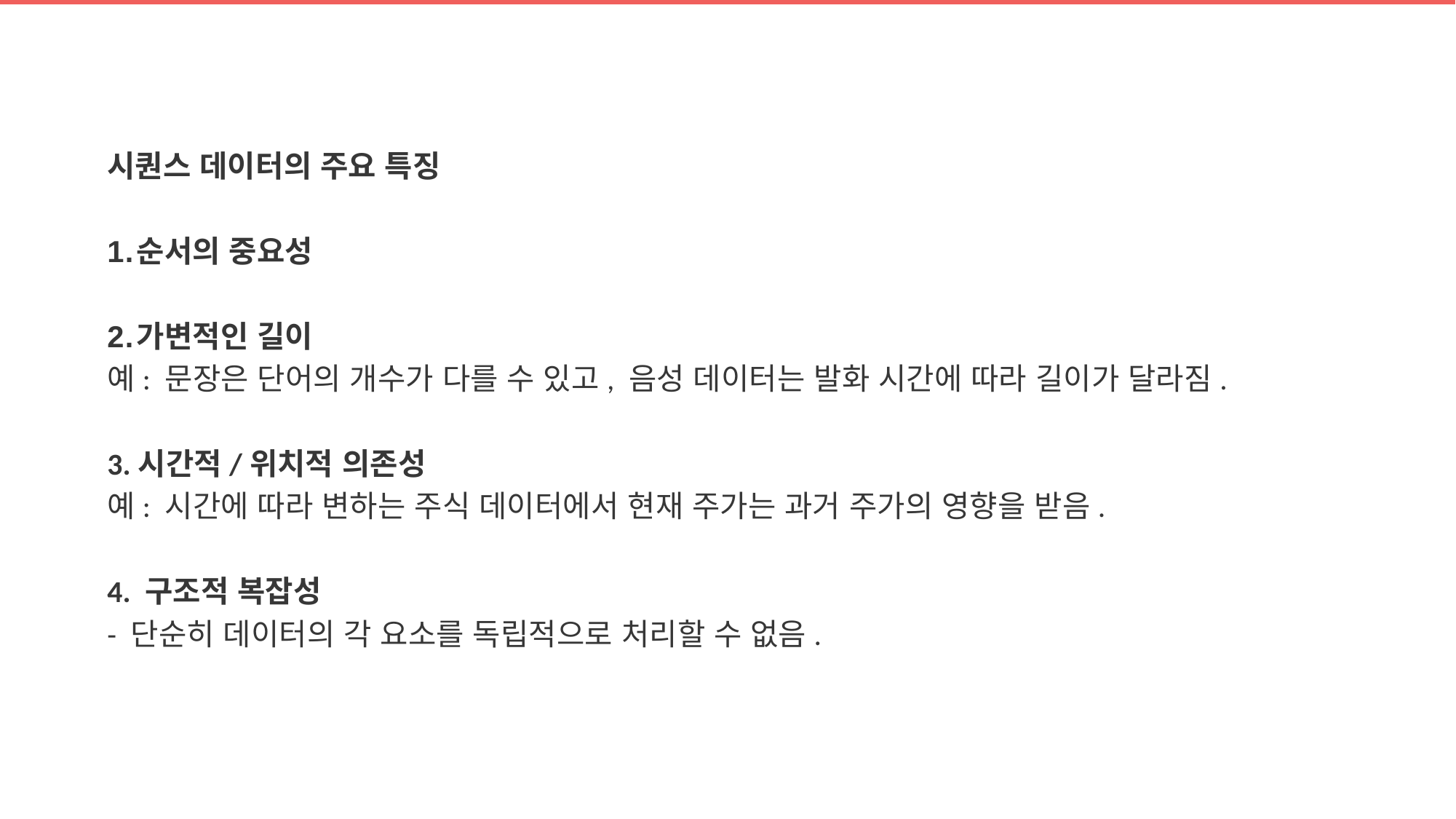

시퀀스 데이터의 주요 특징

순서의 중요성

가변적인 길이
예: 문장은 단어의 개수가 다를 수 있고, 음성 데이터는 발화 시간에 따라 길이가 달라짐.

3.시간적/위치적 의존성
예: 시간에 따라 변하는 주식 데이터에서 현재 주가는 과거 주가의 영향을 받음.

4. 구조적 복잡성
- 단순히 데이터의 각 요소를 독립적으로 처리할 수 없음.